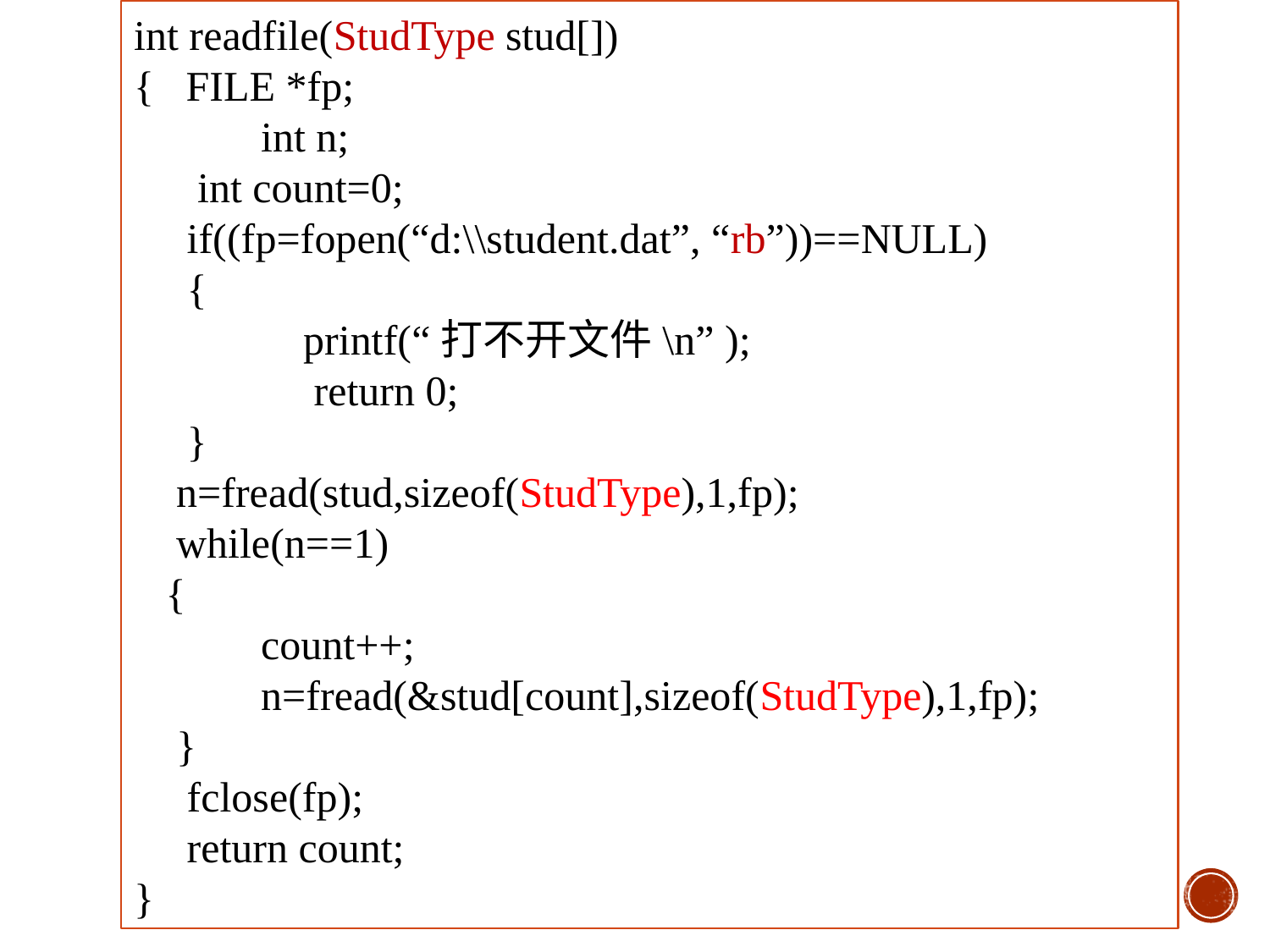

int readfile(StudType stud[])
{   FILE *fp;
	int n;
      int count=0;
     if((fp=fopen(“d:\\student.dat”, “rb”))==NULL)
     {
	    printf(“打不开文件\n” );
	     return 0;
     }
    n=fread(stud,sizeof(StudType),1,fp);
    while(n==1)
   {
            count++;
	n=fread(&stud[count],sizeof(StudType),1,fp);
    }
     fclose(fp);
     return count;
}